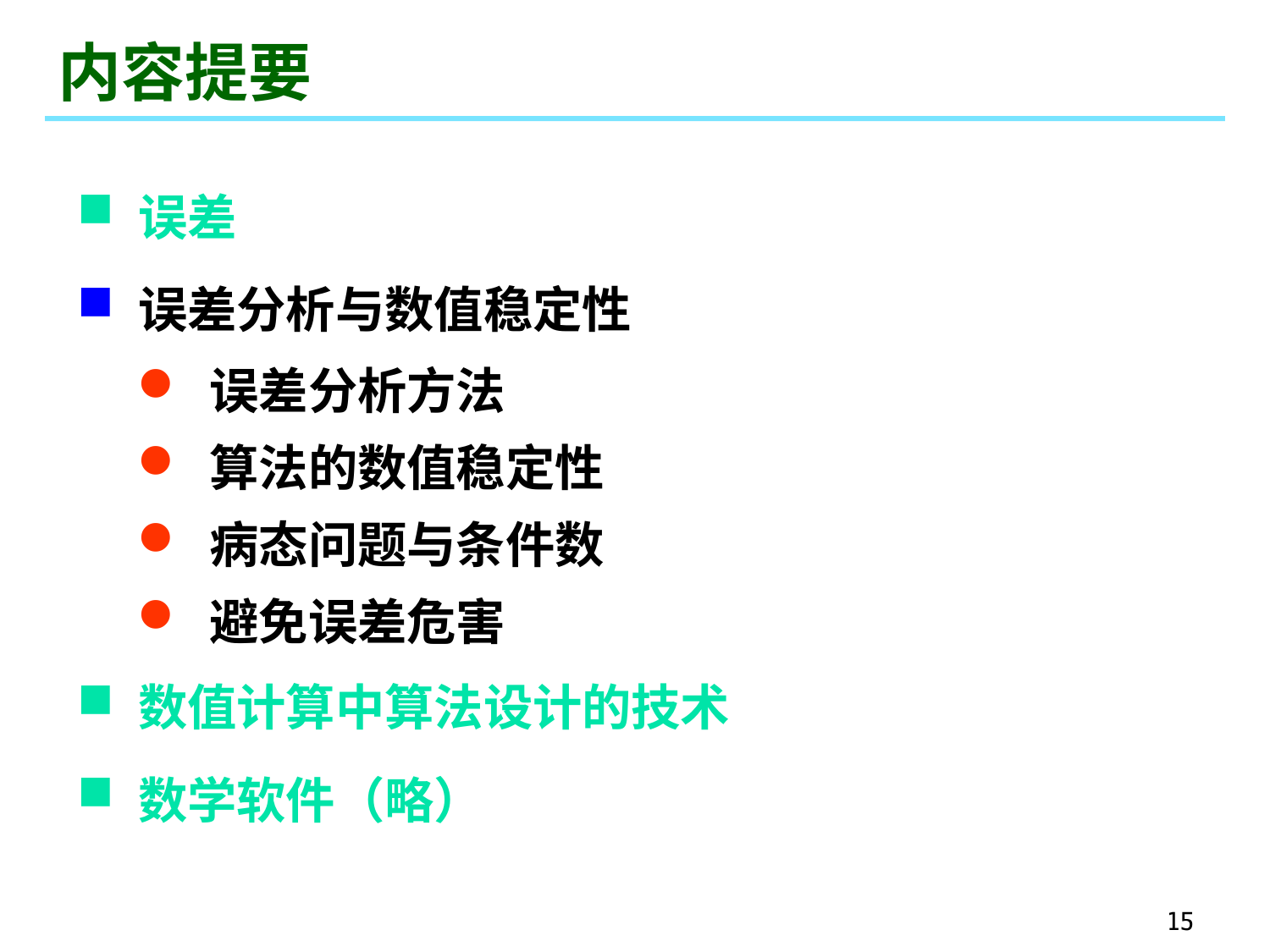

# 内容提要
 误差
 误差分析与数值稳定性

 数值计算中算法设计的技术
 数学软件（略）
 误差分析方法
 算法的数值稳定性
 病态问题与条件数
 避免误差危害
15